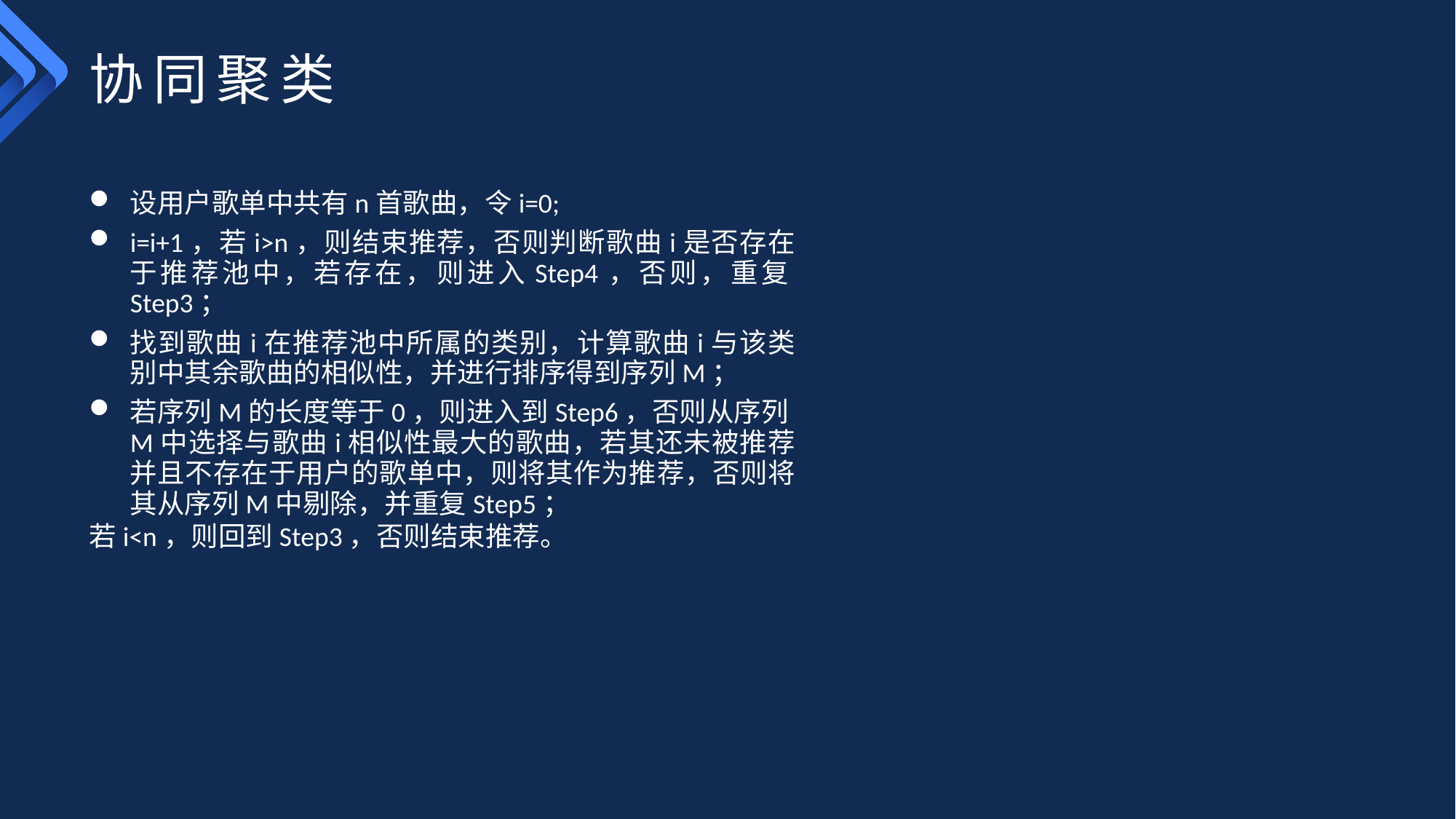

# 协同聚类
设用户歌单中共有n首歌曲，令i=0;
i=i+1，若i>n，则结束推荐，否则判断歌曲i是否存在于推荐池中，若存在，则进入Step4，否则，重复Step3；
找到歌曲i在推荐池中所属的类别，计算歌曲i与该类别中其余歌曲的相似性，并进行排序得到序列M；
若序列M的长度等于0，则进入到Step6，否则从序列M中选择与歌曲i相似性最大的歌曲，若其还未被推荐并且不存在于用户的歌单中，则将其作为推荐，否则将其从序列M中剔除，并重复Step5；
若i<n，则回到Step3，否则结束推荐。